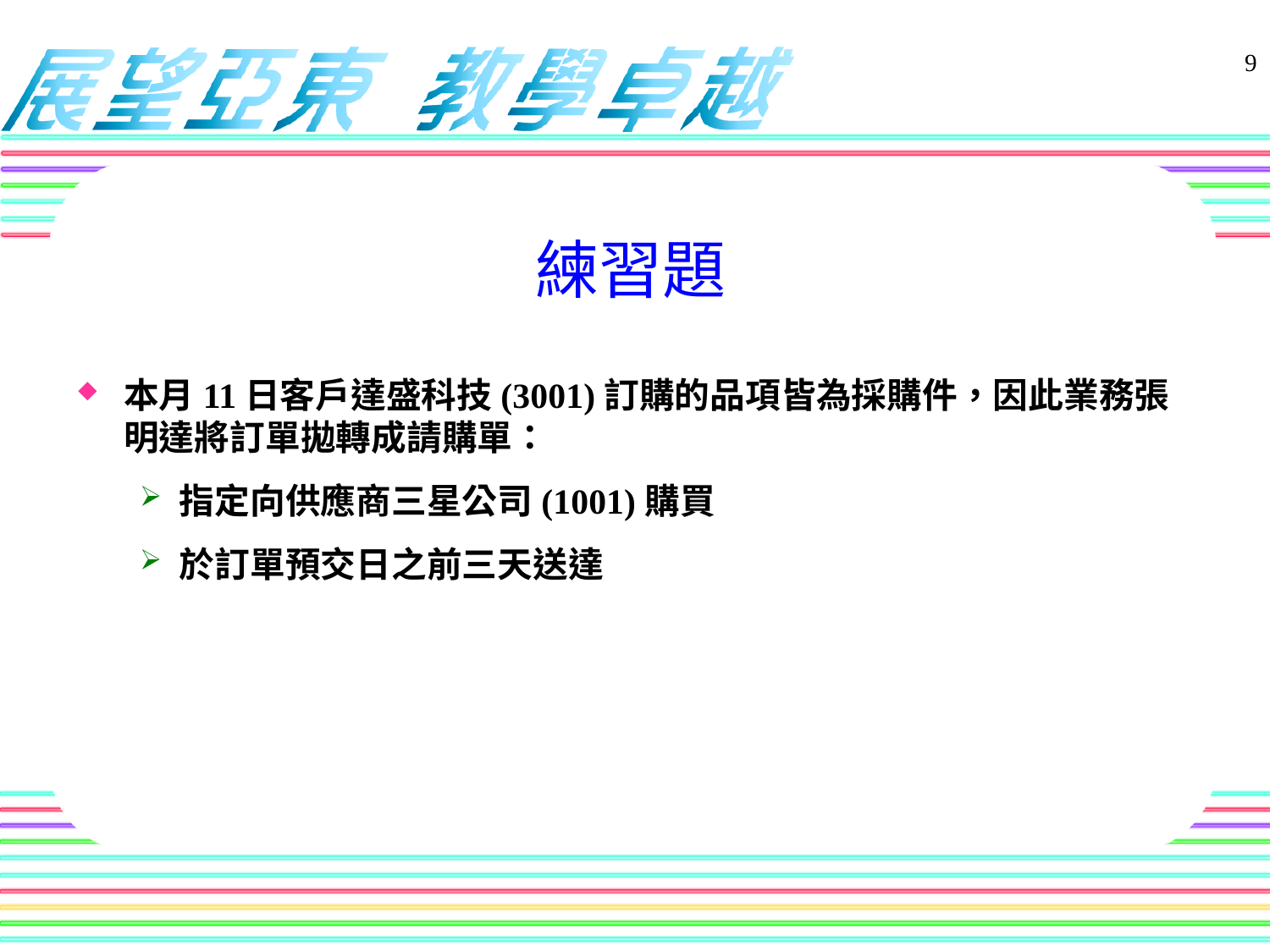

練習題
本月11日客戶達盛科技(3001)訂購的品項皆為採購件，因此業務張明達將訂單拋轉成請購單：
指定向供應商三星公司(1001)購買
於訂單預交日之前三天送達
9